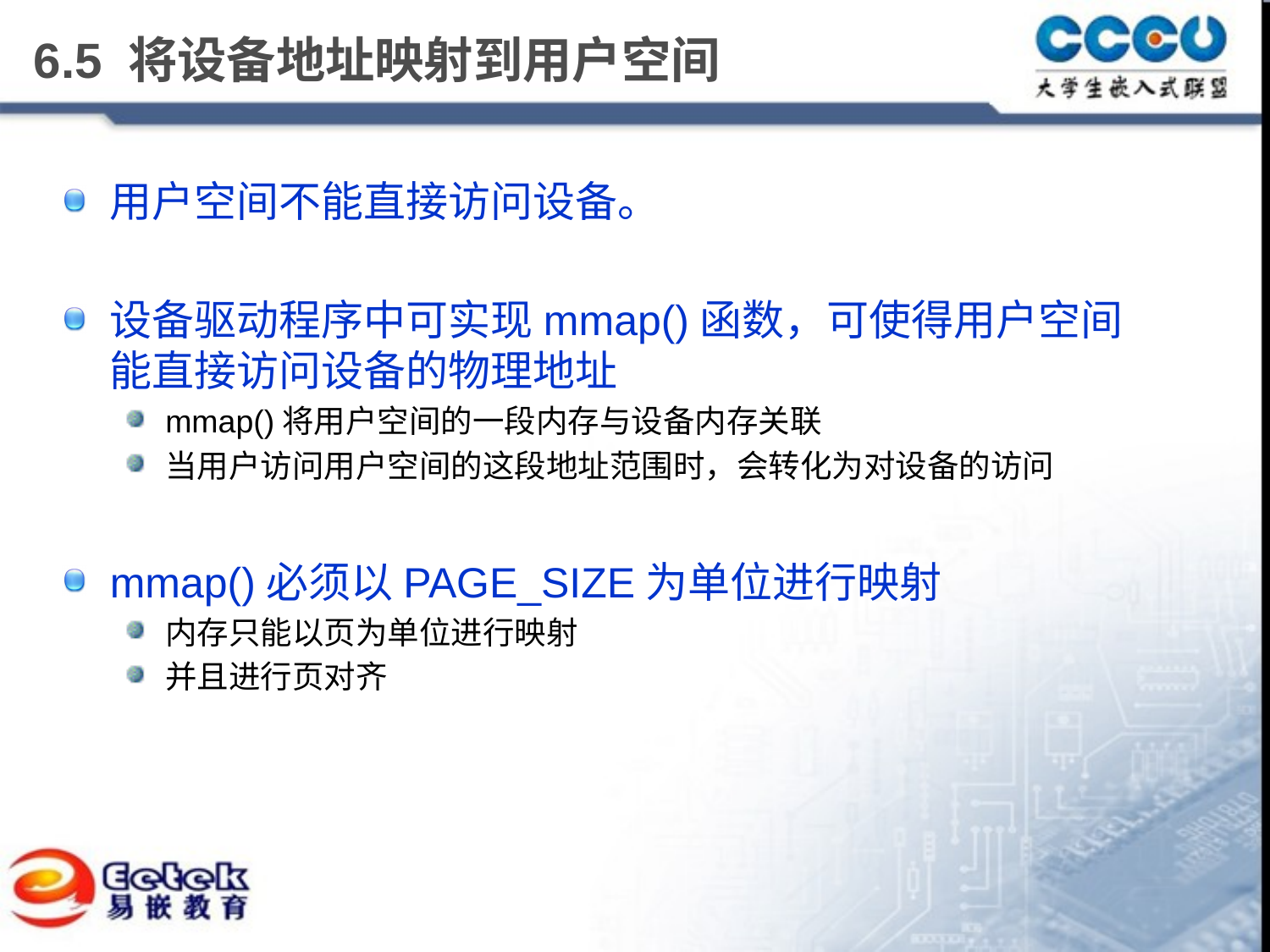

# 6.5 将设备地址映射到用户空间
用户空间不能直接访问设备。

设备驱动程序中可实现mmap()函数，可使得用户空间能直接访问设备的物理地址
mmap()将用户空间的一段内存与设备内存关联
当用户访问用户空间的这段地址范围时，会转化为对设备的访问

mmap()必须以PAGE_SIZE为单位进行映射
内存只能以页为单位进行映射
并且进行页对齐